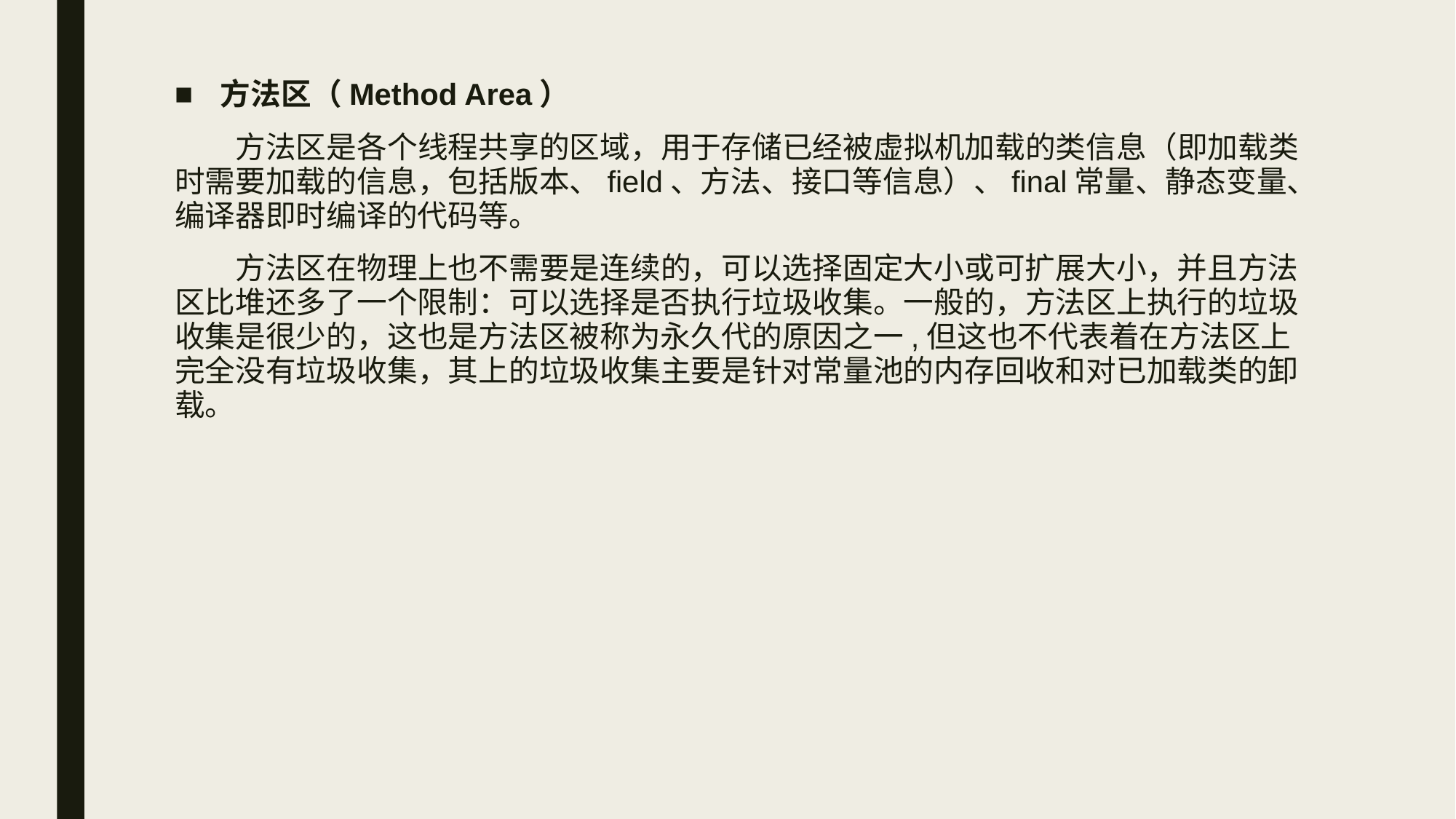

方法区（Method Area）
　　方法区是各个线程共享的区域，用于存储已经被虚拟机加载的类信息（即加载类时需要加载的信息，包括版本、field、方法、接口等信息）、final常量、静态变量、编译器即时编译的代码等。
　　方法区在物理上也不需要是连续的，可以选择固定大小或可扩展大小，并且方法区比堆还多了一个限制：可以选择是否执行垃圾收集。一般的，方法区上执行的垃圾收集是很少的，这也是方法区被称为永久代的原因之一,但这也不代表着在方法区上完全没有垃圾收集，其上的垃圾收集主要是针对常量池的内存回收和对已加载类的卸载。